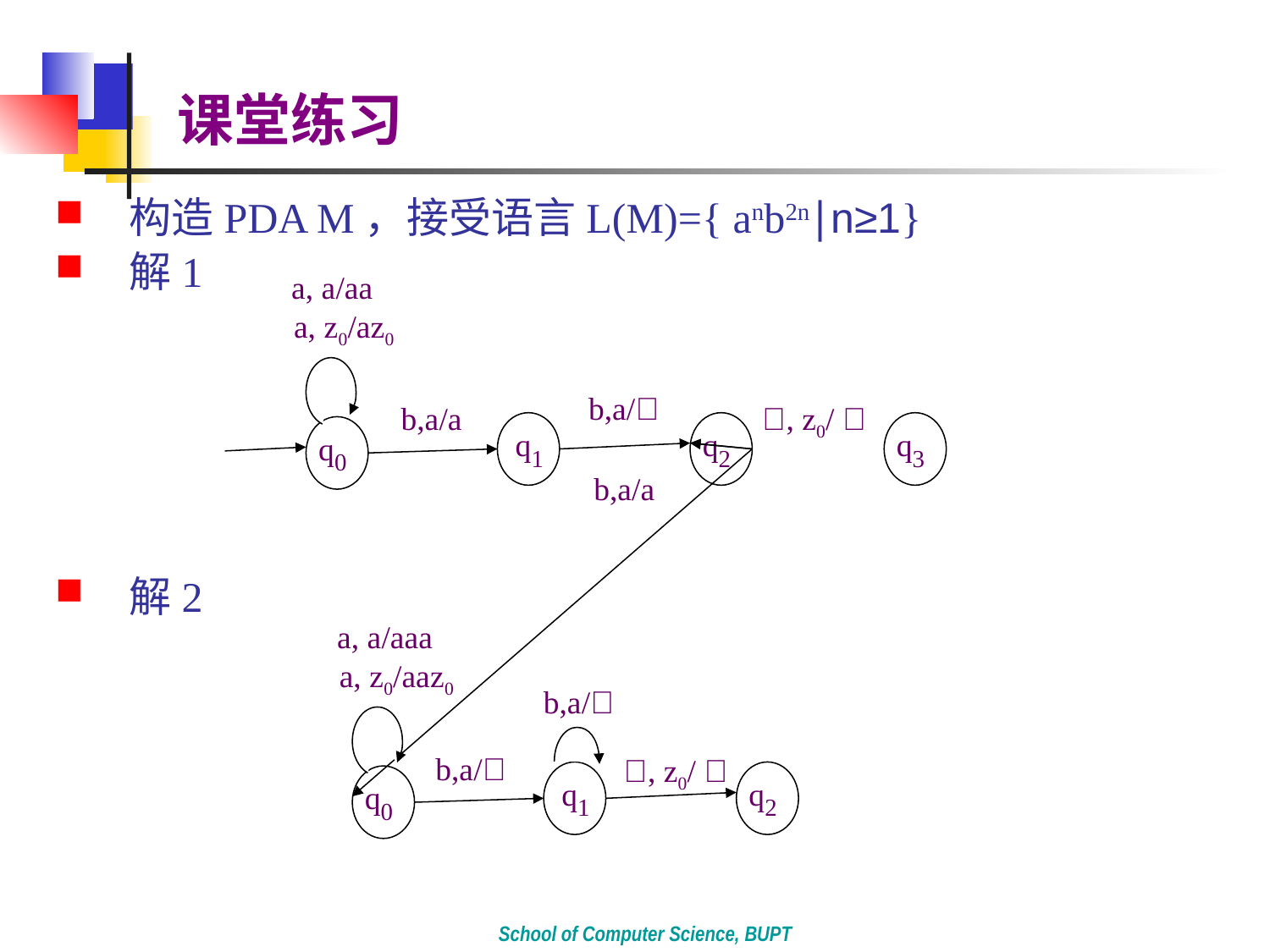

# 课堂练习
构造PDA M，接受语言L(M)={ anb2n∣n≥1}
解1

解2
a, a/aa
a, z0/az0

b,a/ε
b,a/a
ε, z0/ ε
q1

q2

q3

q0

b,a/a
a, a/aaa
a, z0/aaz0
b,a/ε

b,a/ε
ε, z0/ ε
q1

q2

q0

School of Computer Science, BUPT
11